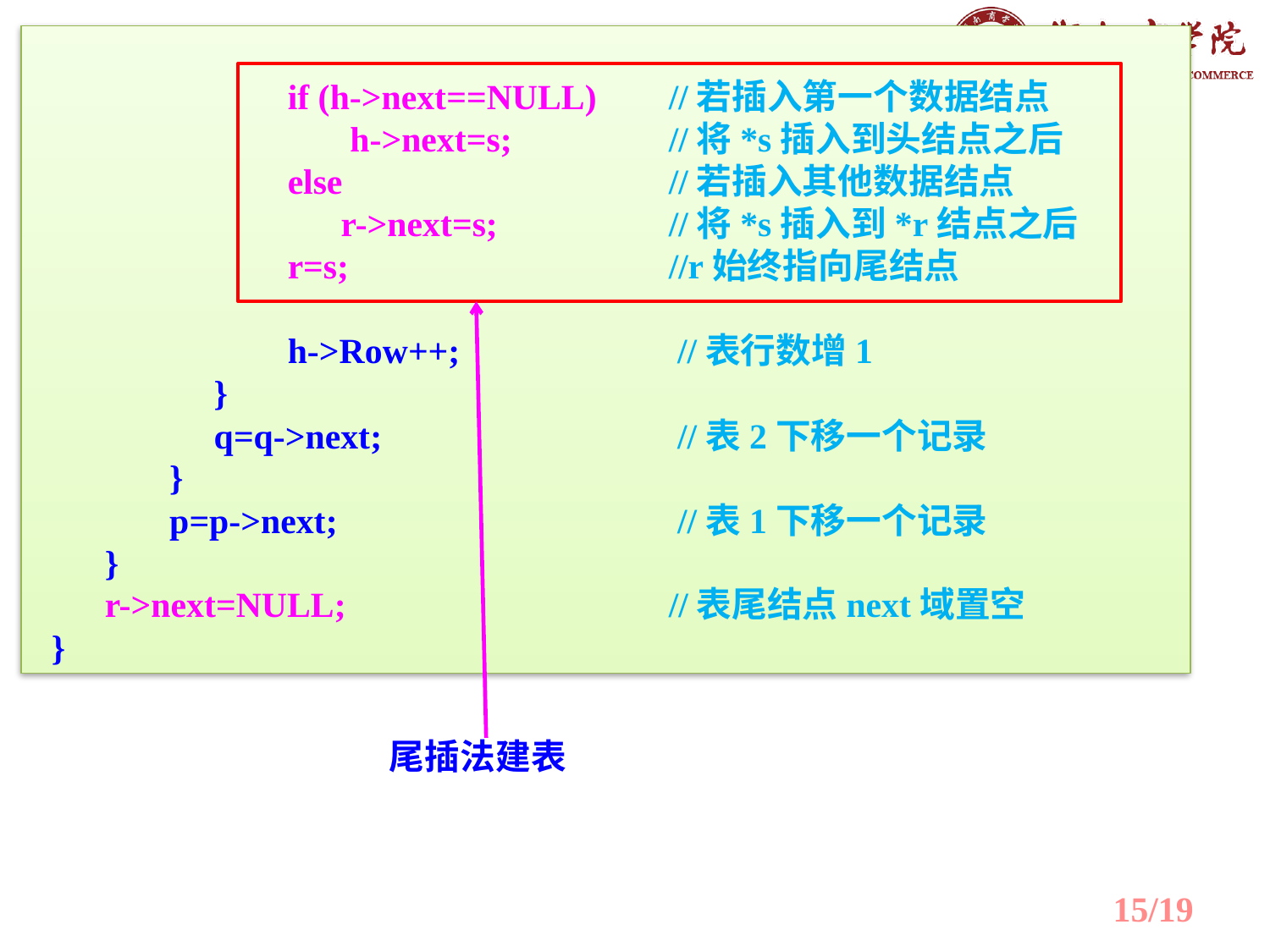

if (h->next==NULL)	//若插入第一个数据结点
		       h->next=s;	 	//将*s插入到头结点之后
		else			//若插入其他数据结点
		      r->next=s;	 	//将*s插入到*r结点之后
		r=s;			//r始终指向尾结点

		h->Row++;		 //表行数增1
	      }
	      q=q->next;			 //表2下移一个记录
	 }
	 p=p->next;			 //表1下移一个记录
        }
        r->next=NULL;	 	 	//表尾结点next域置空
  }

尾插法建表
15/19